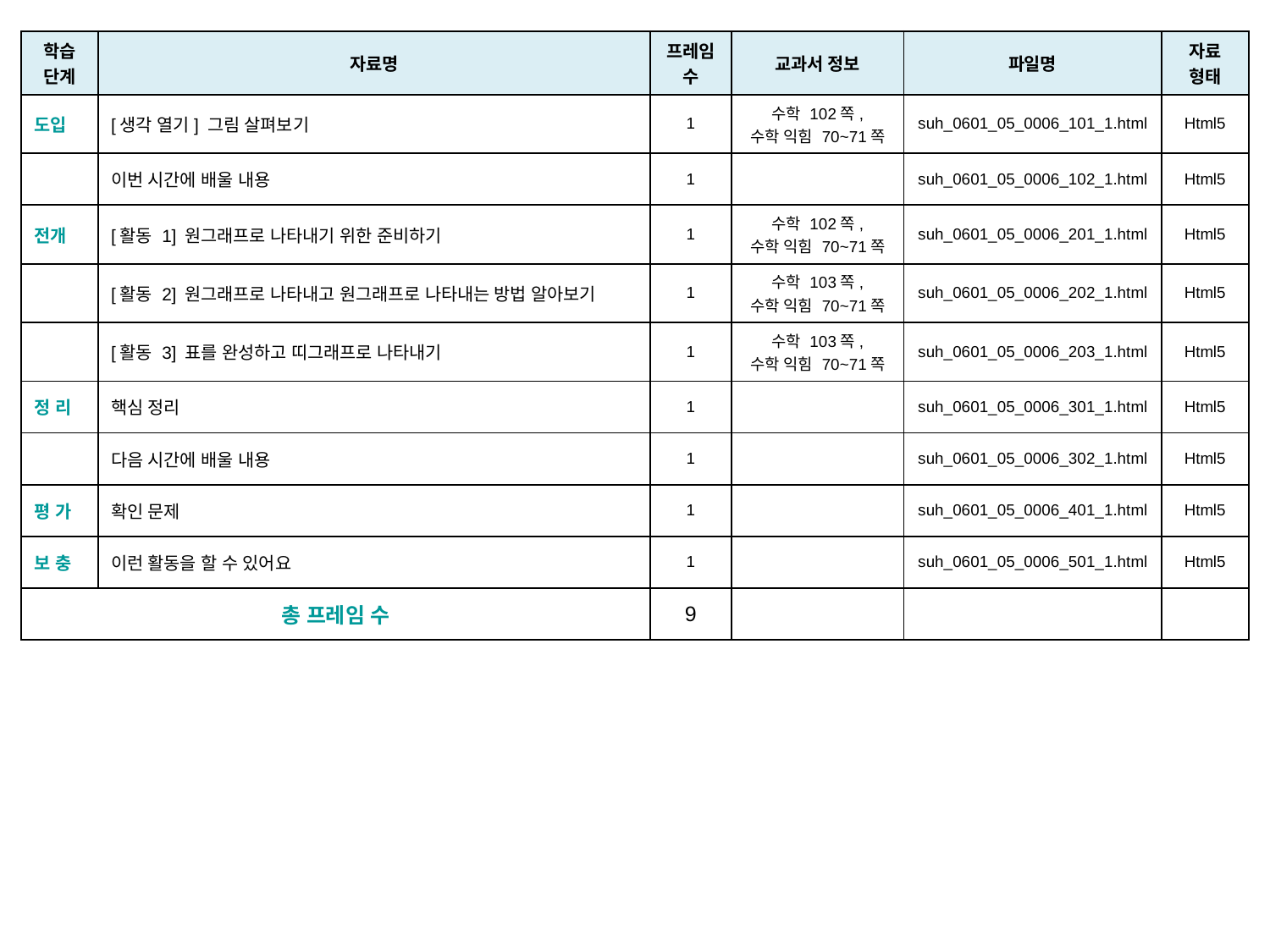

| 학습 단계 | 자료명 | 프레임 수 | 교과서 정보 | 파일명 | 자료 형태 |
| --- | --- | --- | --- | --- | --- |
| 도입 | [생각 열기] 그림 살펴보기 | 1 | 수학 102쪽, 수학 익힘 70~71쪽 | suh\_0601\_05\_0006\_101\_1.html | Html5 |
|  | 이번 시간에 배울 내용 | 1 |  | suh\_0601\_05\_0006\_102\_1.html | Html5 |
| 전개 | [활동 1] 원그래프로 나타내기 위한 준비하기 | 1 | 수학 102쪽, 수학 익힘 70~71쪽 | suh\_0601\_05\_0006\_201\_1.html | Html5 |
|  | [활동 2] 원그래프로 나타내고 원그래프로 나타내는 방법 알아보기 | 1 | 수학 103쪽, 수학 익힘 70~71쪽 | suh\_0601\_05\_0006\_202\_1.html | Html5 |
|  | [활동 3] 표를 완성하고 띠그래프로 나타내기 | 1 | 수학 103쪽, 수학 익힘 70~71쪽 | suh\_0601\_05\_0006\_203\_1.html | Html5 |
| 정 리 | 핵심 정리 | 1 |  | suh\_0601\_05\_0006\_301\_1.html | Html5 |
|  | 다음 시간에 배울 내용 | 1 |  | suh\_0601\_05\_0006\_302\_1.html | Html5 |
| 평 가 | 확인 문제 | 1 |  | suh\_0601\_05\_0006\_401\_1.html | Html5 |
| 보 충 | 이런 활동을 할 수 있어요 | 1 |  | suh\_0601\_05\_0006\_501\_1.html | Html5 |
| 총 프레임 수 |  | 9 |  |  |  |